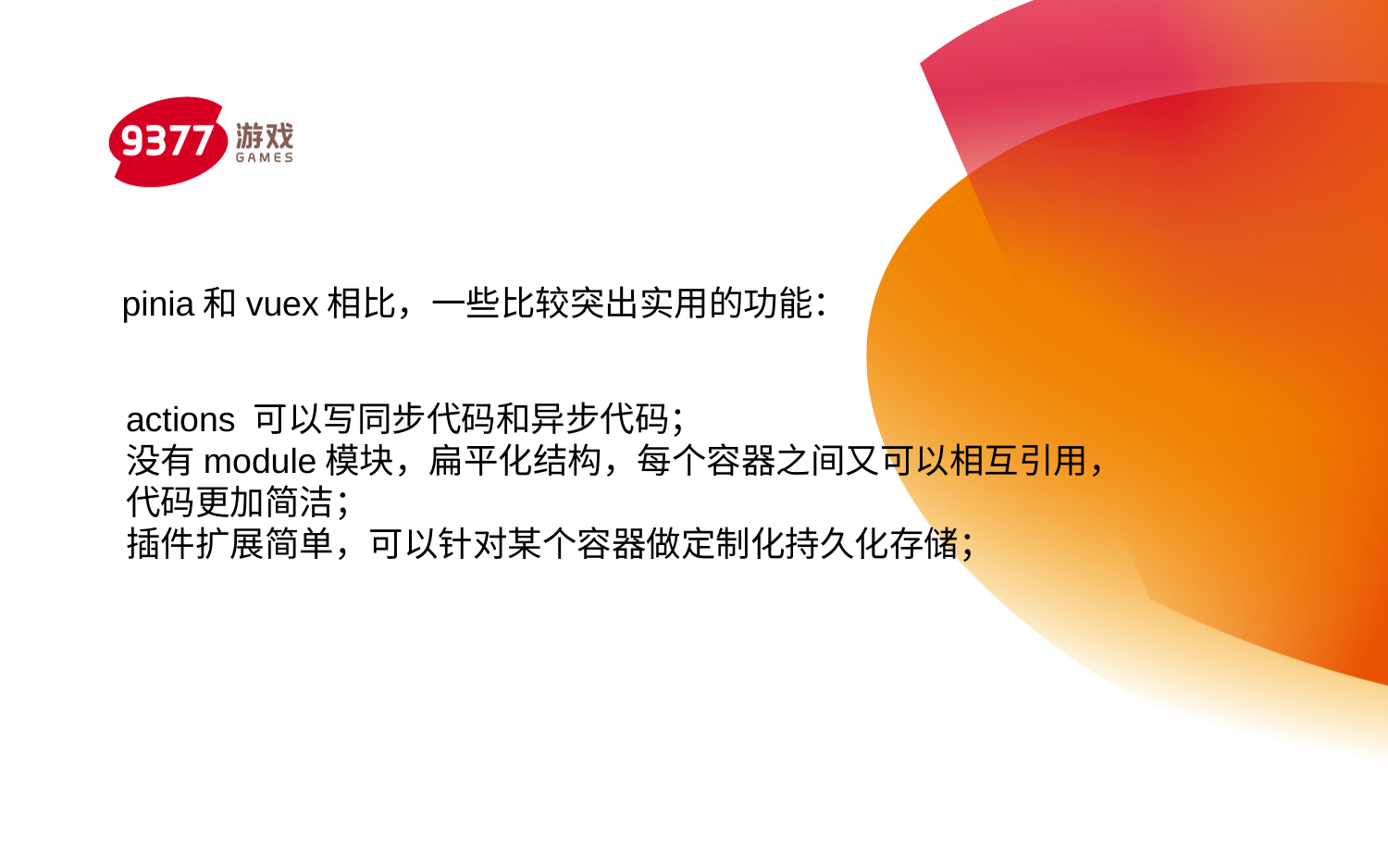

pinia和vuex相比，一些比较突出实用的功能：
actions 可以写同步代码和异步代码；
没有module模块，扁平化结构，每个容器之间又可以相互引用，
代码更加简洁；
插件扩展简单，可以针对某个容器做定制化持久化存储；